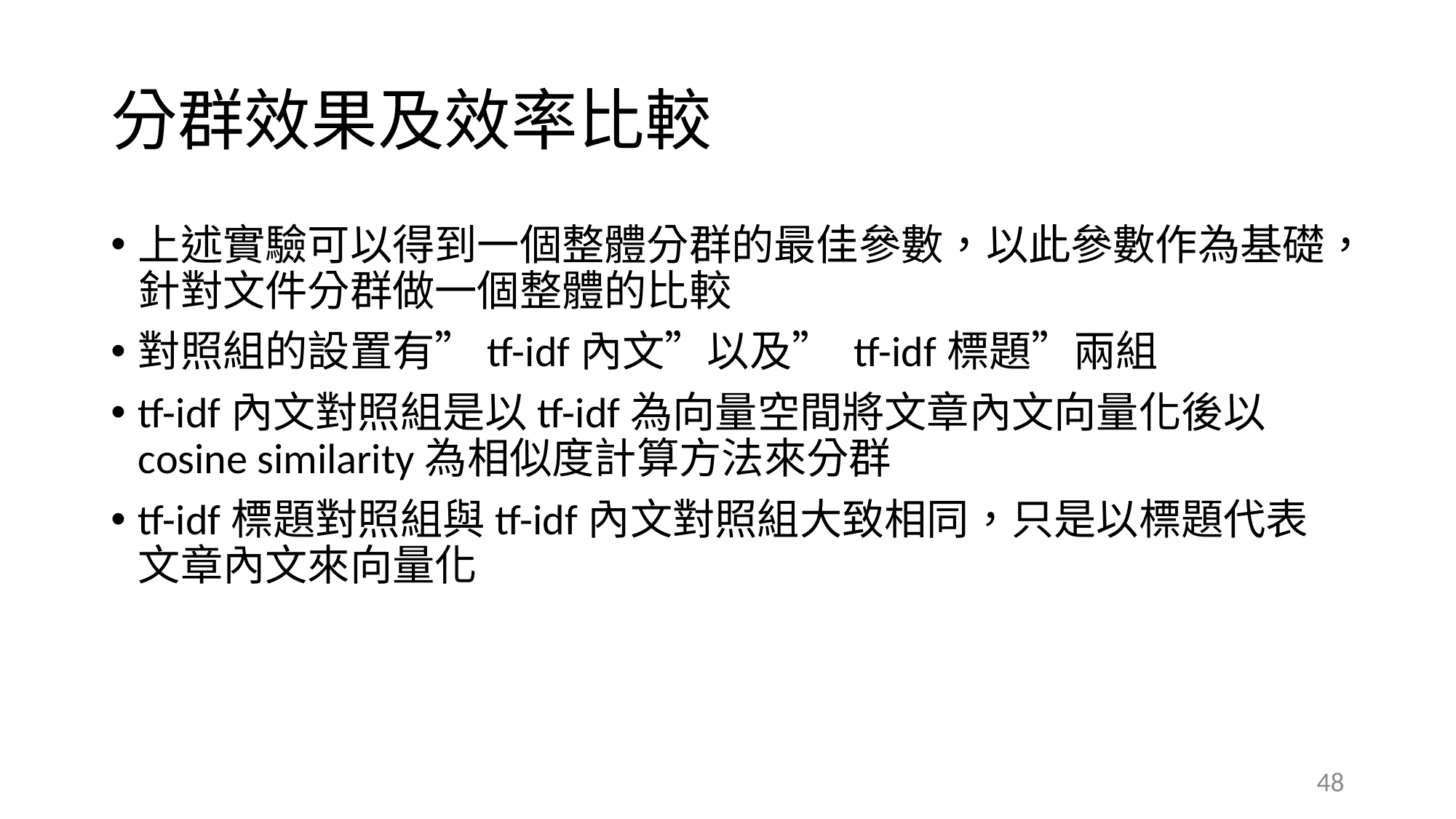

# 分群效果及效率比較
上述實驗可以得到一個整體分群的最佳參數，以此參數作為基礎，針對文件分群做一個整體的比較
對照組的設置有”tf-idf內文”以及” tf-idf標題”兩組
tf-idf內文對照組是以tf-idf為向量空間將文章內文向量化後以cosine similarity為相似度計算方法來分群
tf-idf標題對照組與tf-idf內文對照組大致相同，只是以標題代表文章內文來向量化
48